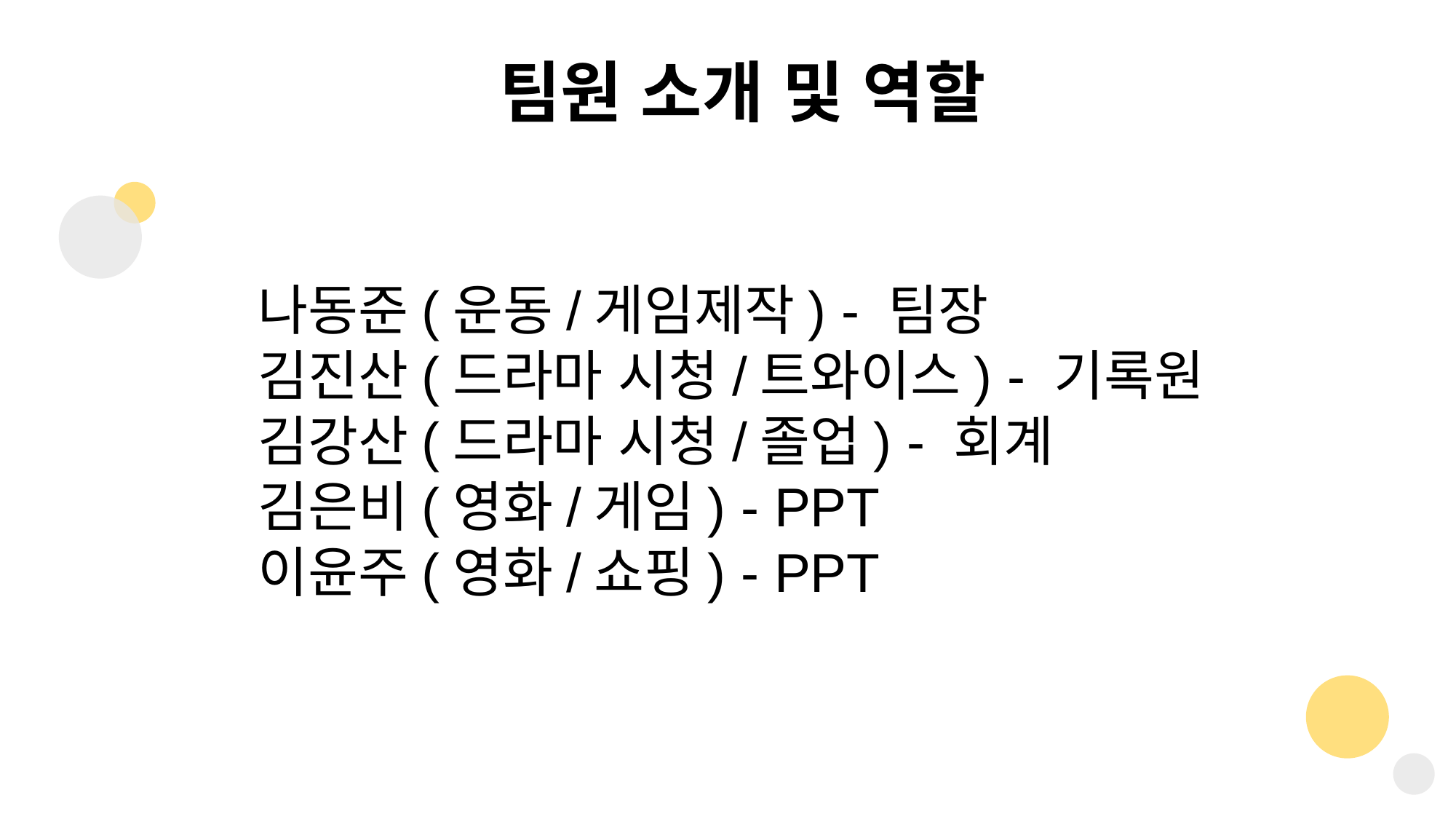

팀원 소개 및 역할

나동준(운동/게임제작) - 팀장
김진산(드라마 시청/트와이스) - 기록원
김강산(드라마 시청/졸업) - 회계
김은비(영화/게임) - PPT
이윤주(영화/쇼핑) - PPT